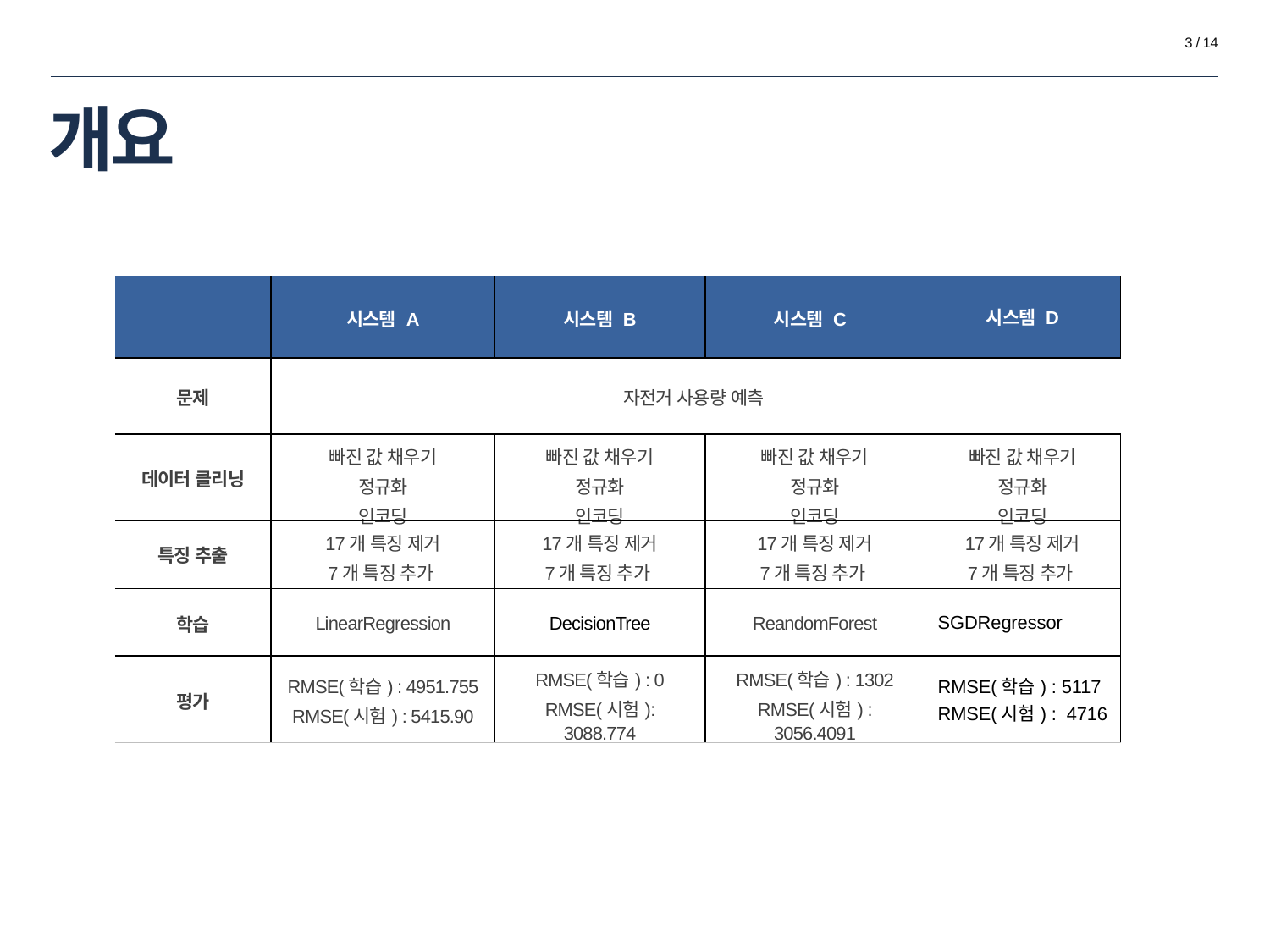

3 / 14
# 개요
|  | 시스템 A | 시스템 B | 시스템 C | 시스템 D |
| --- | --- | --- | --- | --- |
| 문제 | 자전거 사용량 예측 |  |  |  |
| 데이터 클리닝 | 빠진 값 채우기 정규화 인코딩 | 빠진 값 채우기 정규화 인코딩 | 빠진 값 채우기 정규화 인코딩 | 빠진 값 채우기 정규화 인코딩 |
| 특징 추출 | 17개 특징 제거 7개 특징 추가 | 17개 특징 제거 7개 특징 추가 | 17개 특징 제거 7개 특징 추가 | 17개 특징 제거 7개 특징 추가 |
| 학습 | LinearRegression | DecisionTree | ReandomForest | SGDRegressor |
| 평가 | RMSE(학습) : 4951.755 RMSE(시험) : 5415.90 | RMSE(학습) : 0 RMSE(시험): 3088.774 | RMSE(학습) : 1302 RMSE(시험) : 3056.4091 | RMSE(학습) : 5117 RMSE(시험) : 4716 |